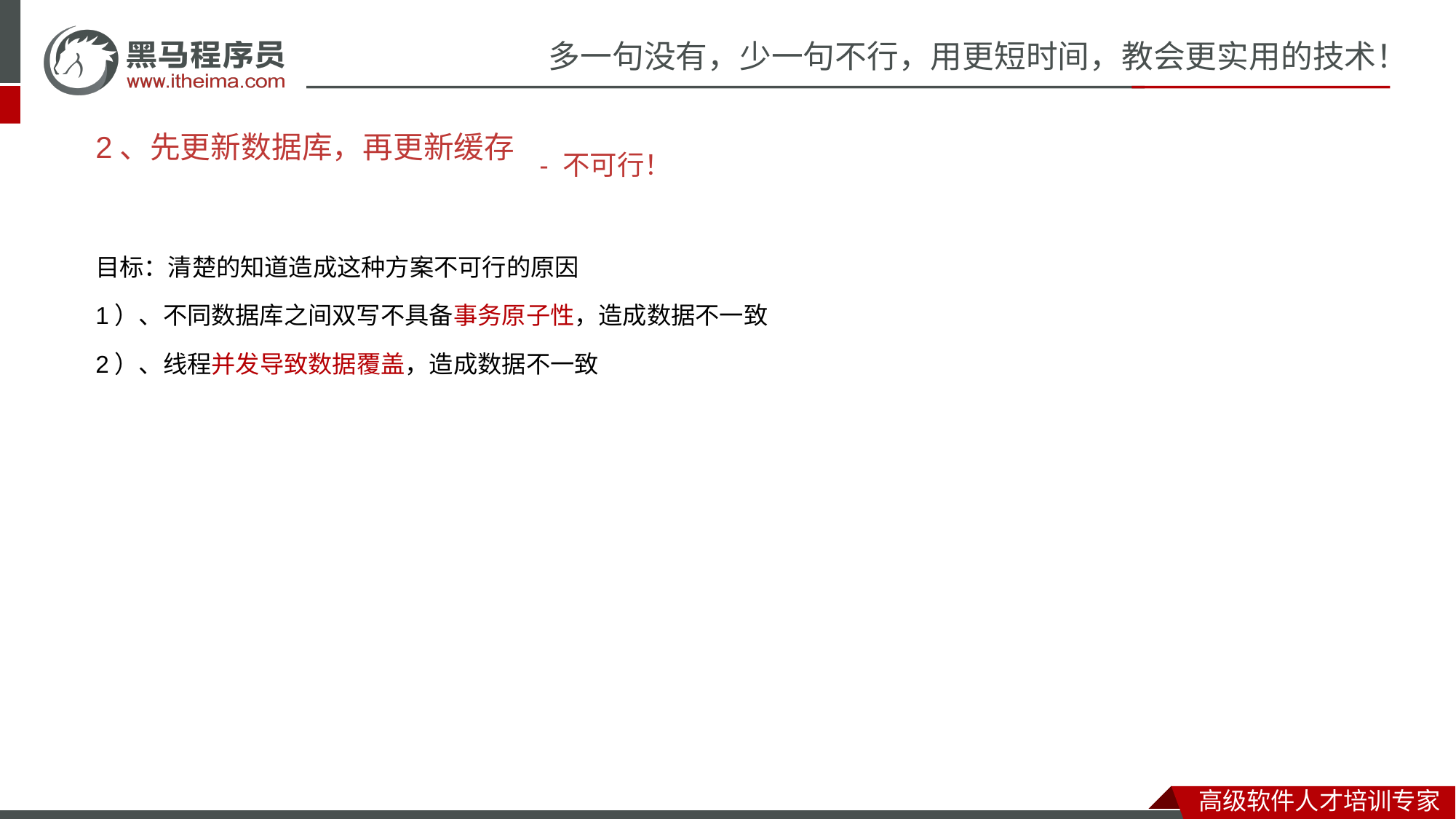

# 2、先更新数据库，再更新缓存
- 不可行！
目标：清楚的知道造成这种方案不可行的原因
1）、不同数据库之间双写不具备事务原子性，造成数据不一致
2）、线程并发导致数据覆盖，造成数据不一致